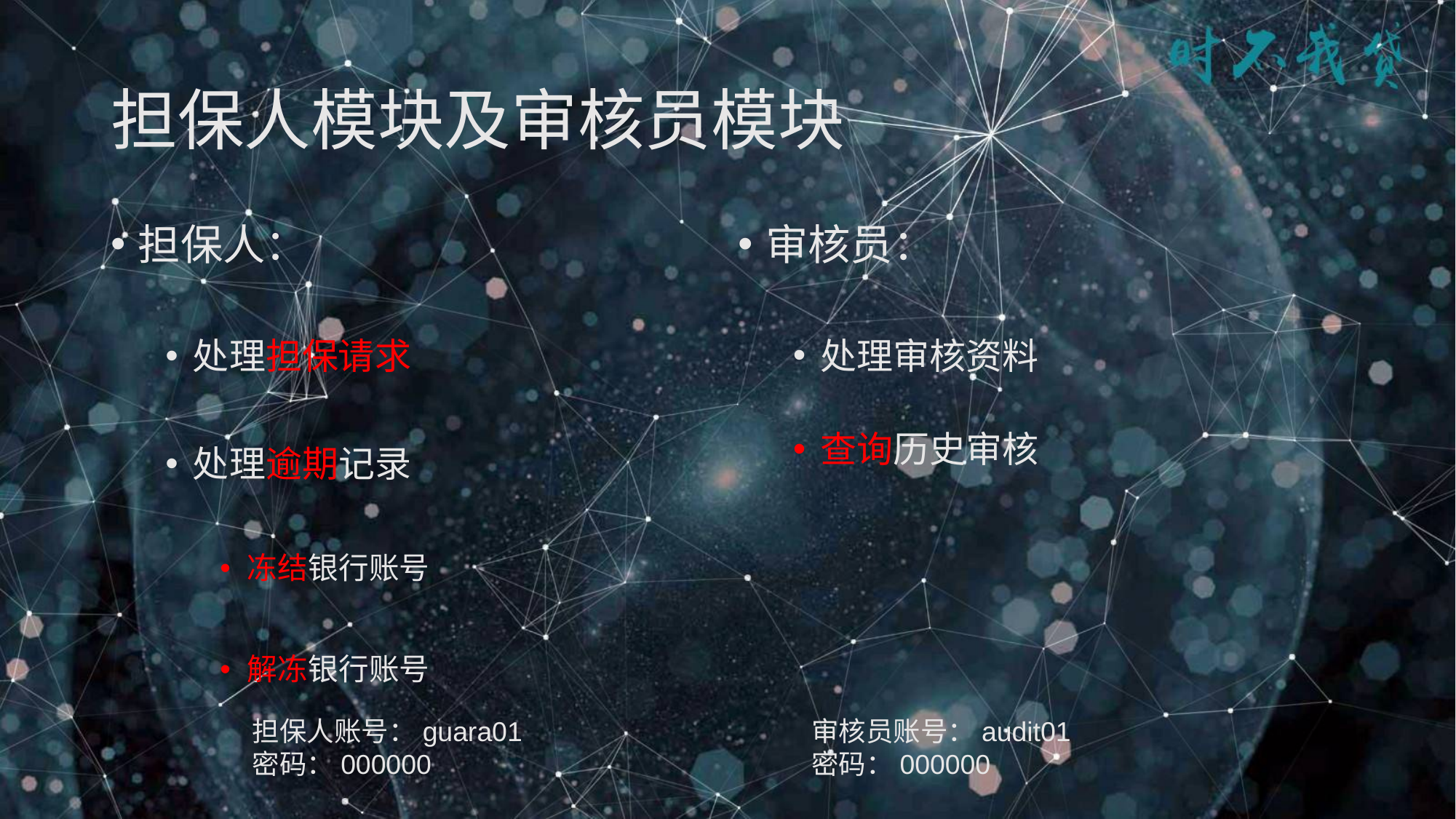

# 担保人模块及审核员模块
担保人：

处理担保请求

处理逾期记录

冻结银行账号

解冻银行账号

审核员：

处理审核资料

查询历史审核

担保人账号：guara01
密码：000000
审核员账号：audit01
密码：000000